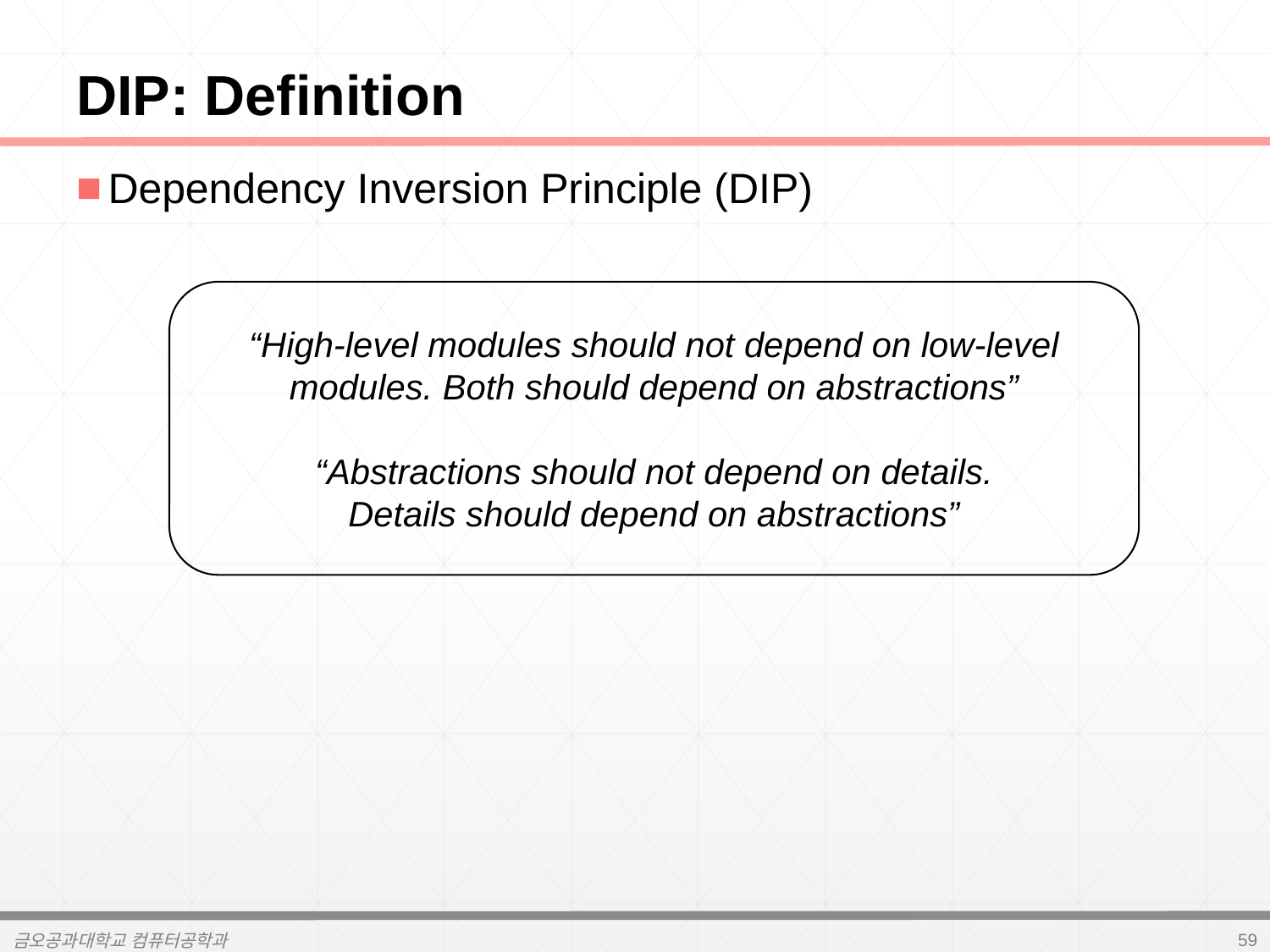

# DIP: Definition
Dependency Inversion Principle (DIP)

“High-level modules should not depend on low-level modules. Both should depend on abstractions”

“Abstractions should not depend on details.
Details should depend on abstractions”
59
금오공과대학교 컴퓨터공학과